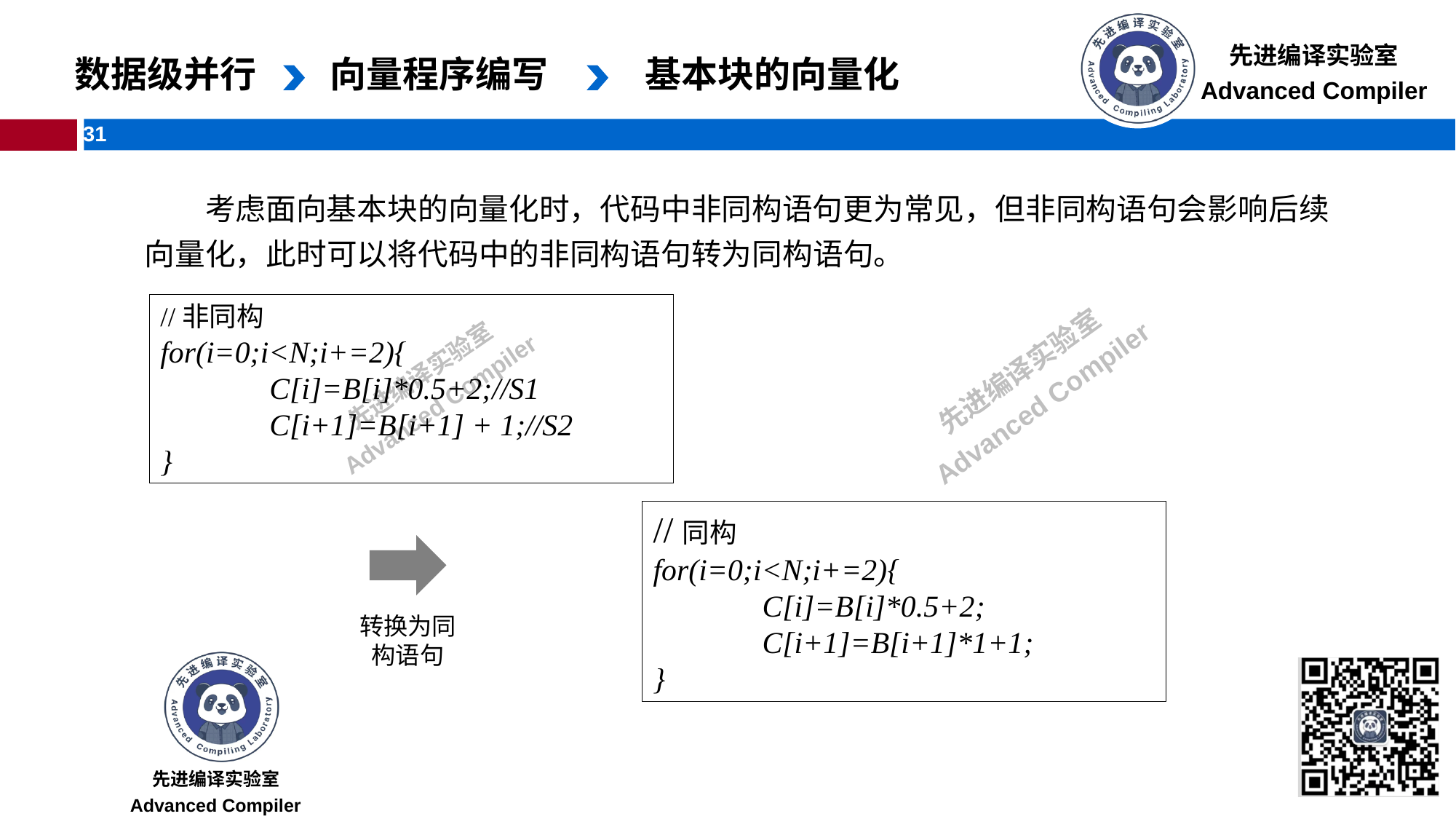

数据级并行
向量程序编写
基本块的向量化

考虑面向基本块的向量化时，代码中非同构语句更为常见，但非同构语句会影响后续向量化，此时可以将代码中的非同构语句转为同构语句。
//非同构
for(i=0;i<N;i+=2){
	C[i]=B[i]*0.5+2;//S1
	C[i+1]=B[i+1] + 1;//S2
}
//同构
for(i=0;i<N;i+=2){
	C[i]=B[i]*0.5+2;
	C[i+1]=B[i+1]*1+1;
}

转换为同构语句